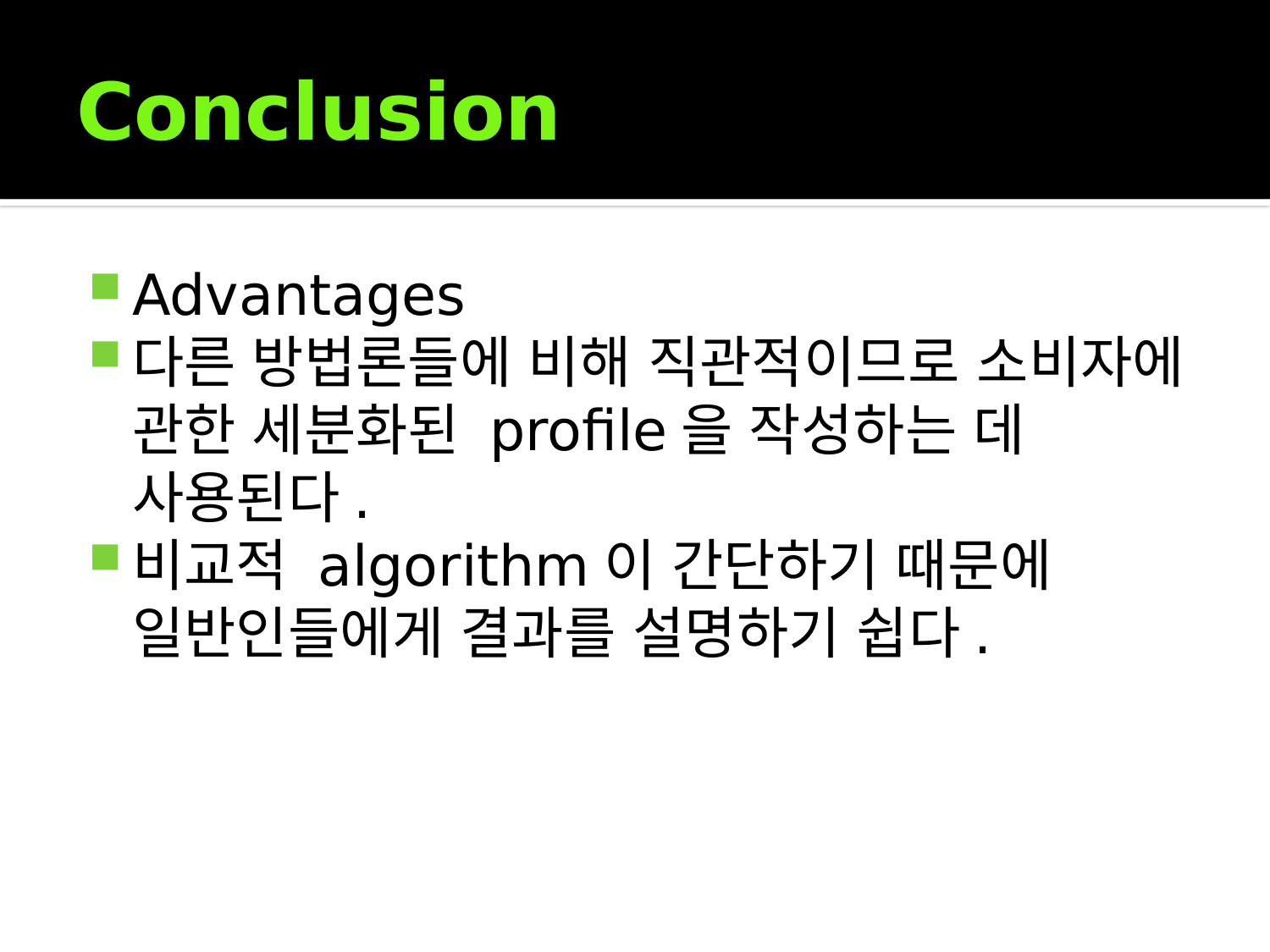

# Conclusion
Advantages
다른 방법론들에 비해 직관적이므로 소비자에 관한 세분화된 profile을 작성하는 데 사용된다.
비교적 algorithm이 간단하기 때문에 일반인들에게 결과를 설명하기 쉽다.